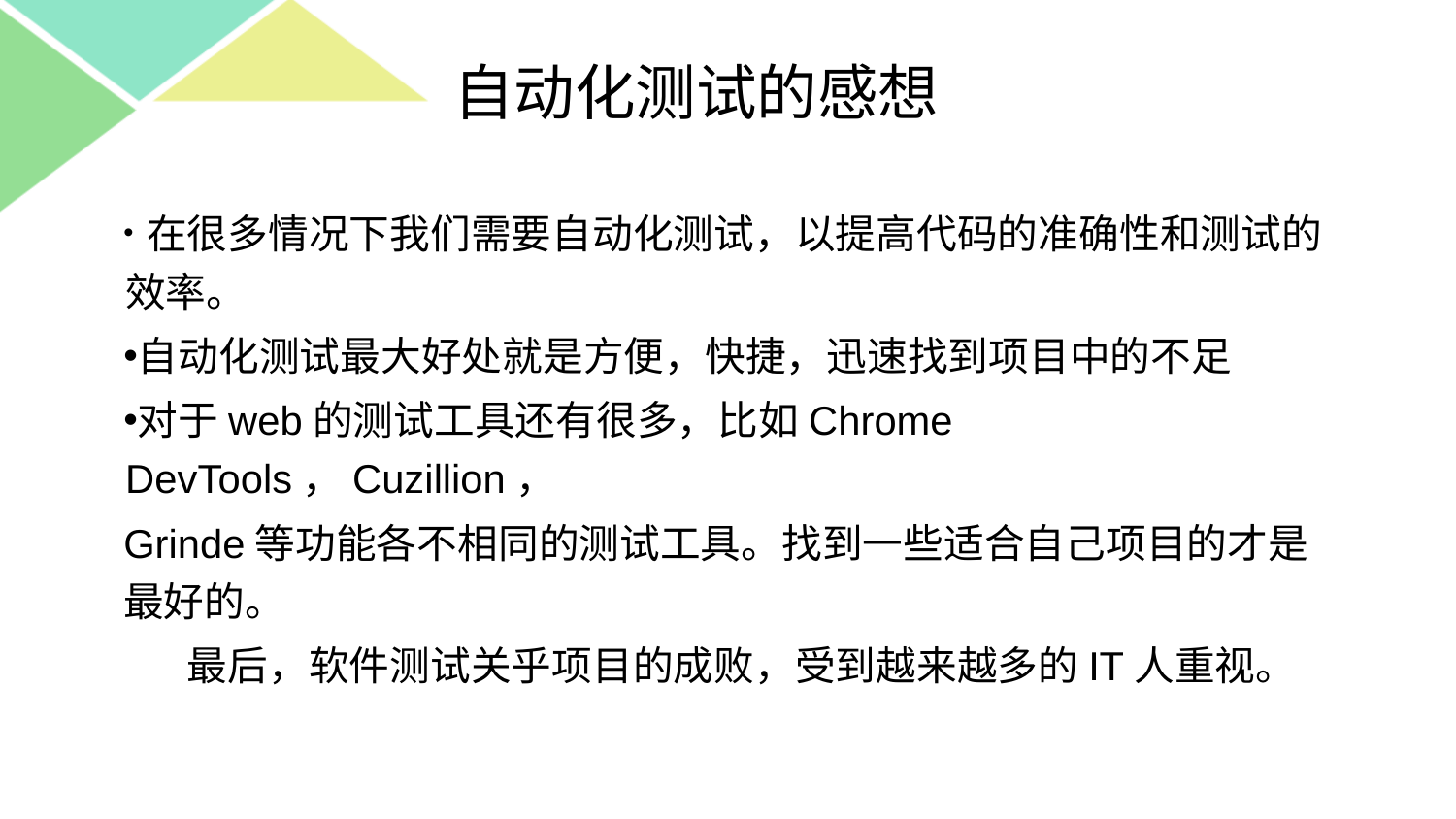

# 自动化测试的感想

 在很多情况下我们需要自动化测试，以提高代码的准确性和测试的效率。
自动化测试最大好处就是方便，快捷，迅速找到项目中的不足
对于web的测试工具还有很多，比如Chrome DevTools，Cuzillion，
Grinde等功能各不相同的测试工具。找到一些适合自己项目的才是最好的。
      最后，软件测试关乎项目的成败，受到越来越多的IT人重视。